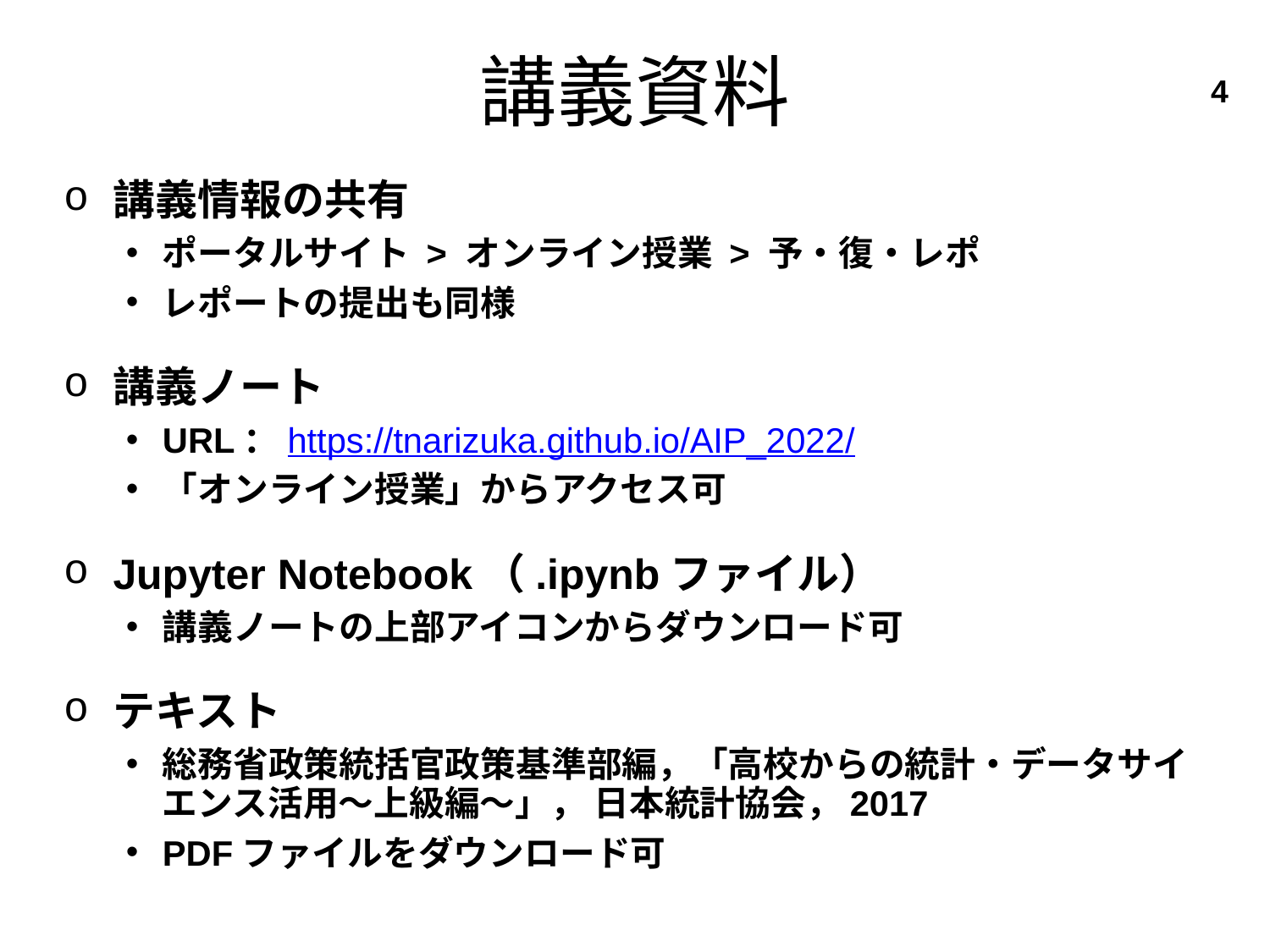

# 講義資料
4
講義情報の共有
ポータルサイト > オンライン授業 > 予・復・レポ
レポートの提出も同様
講義ノート
URL：https://tnarizuka.github.io/AIP_2022/
「オンライン授業」からアクセス可
Jupyter Notebook（.ipynbファイル）
講義ノートの上部アイコンからダウンロード可
テキスト
総務省政策統括官政策基準部編，「高校からの統計・データサイエンス活用〜上級編〜」， 日本統計協会，2017
PDFファイルをダウンロード可